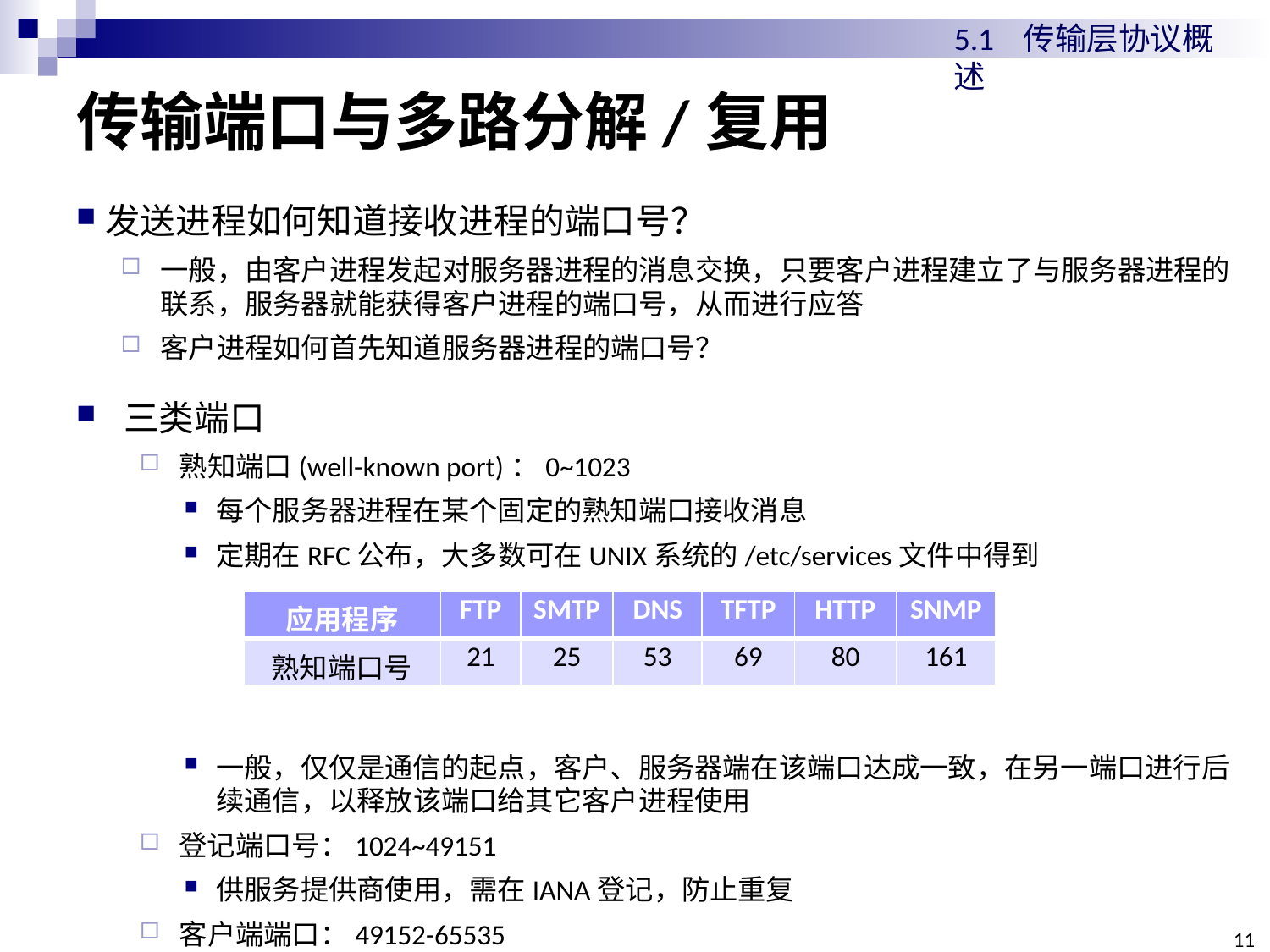

5.1   传输层协议概述
# 传输端口与多路分解/复用
发送进程如何知道接收进程的端口号？
一般，由客户进程发起对服务器进程的消息交换，只要客户进程建立了与服务器进程的联系，服务器就能获得客户进程的端口号，从而进行应答
客户进程如何首先知道服务器进程的端口号？
三类端口
熟知端口(well-known port)：0~1023
每个服务器进程在某个固定的熟知端口接收消息
定期在RFC公布，大多数可在UNIX系统的/etc/services文件中得到

一般，仅仅是通信的起点，客户、服务器端在该端口达成一致，在另一端口进行后续通信，以释放该端口给其它客户进程使用
登记端口号：1024~49151
供服务提供商使用，需在IANA登记，防止重复
客户端端口：49152-65535
供客户端使用，动态选择

| 应用程序 | FTP | SMTP | DNS | TFTP | HTTP | SNMP |
| --- | --- | --- | --- | --- | --- | --- |
| 熟知端口号 | 21 | 25 | 53 | 69 | 80 | 161 |
11